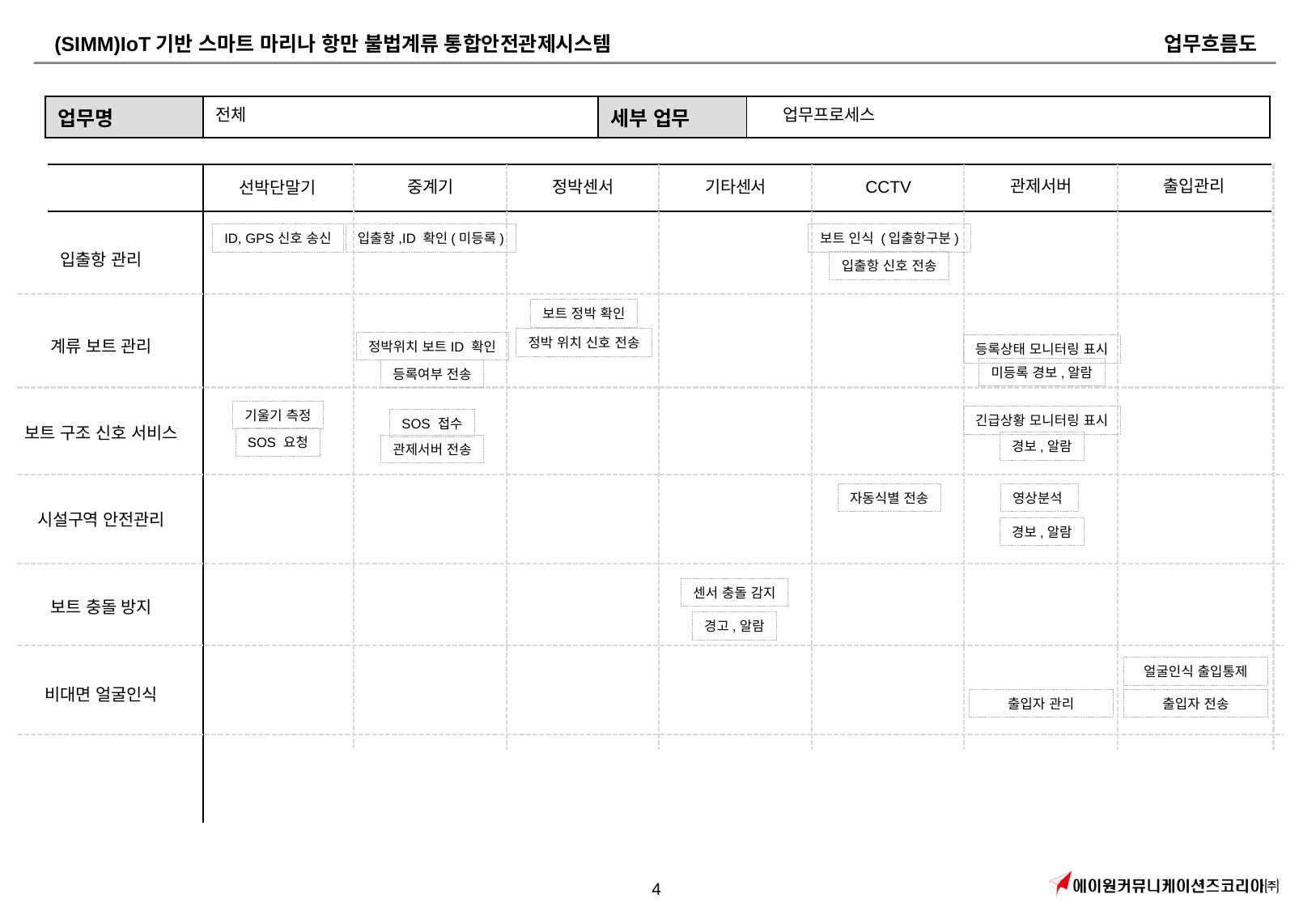

전체
업무프로세스
출입관리
관제서버
중계기
정박센서
기타센서
CCTV
선박단말기
ID, GPS신호 송신
입출항,ID 확인(미등록)
보트 인식 (입출항구분)
입출항 관리
입출항 신호 전송
보트 정박 확인
정박 위치 신호 전송
계류 보트 관리
정박위치 보트ID 확인
등록상태 모니터링 표시
미등록 경보,알람
등록여부 전송
기울기 측정
긴급상황 모니터링 표시
SOS 접수
보트 구조 신호 서비스
SOS 요청
경보,알람
관제서버 전송
자동식별 전송
영상분석
시설구역 안전관리
경보,알람
센서 충돌 감지
보트 충돌 방지
경고,알람
얼굴인식 출입통제
비대면 얼굴인식
출입자 관리
출입자 전송